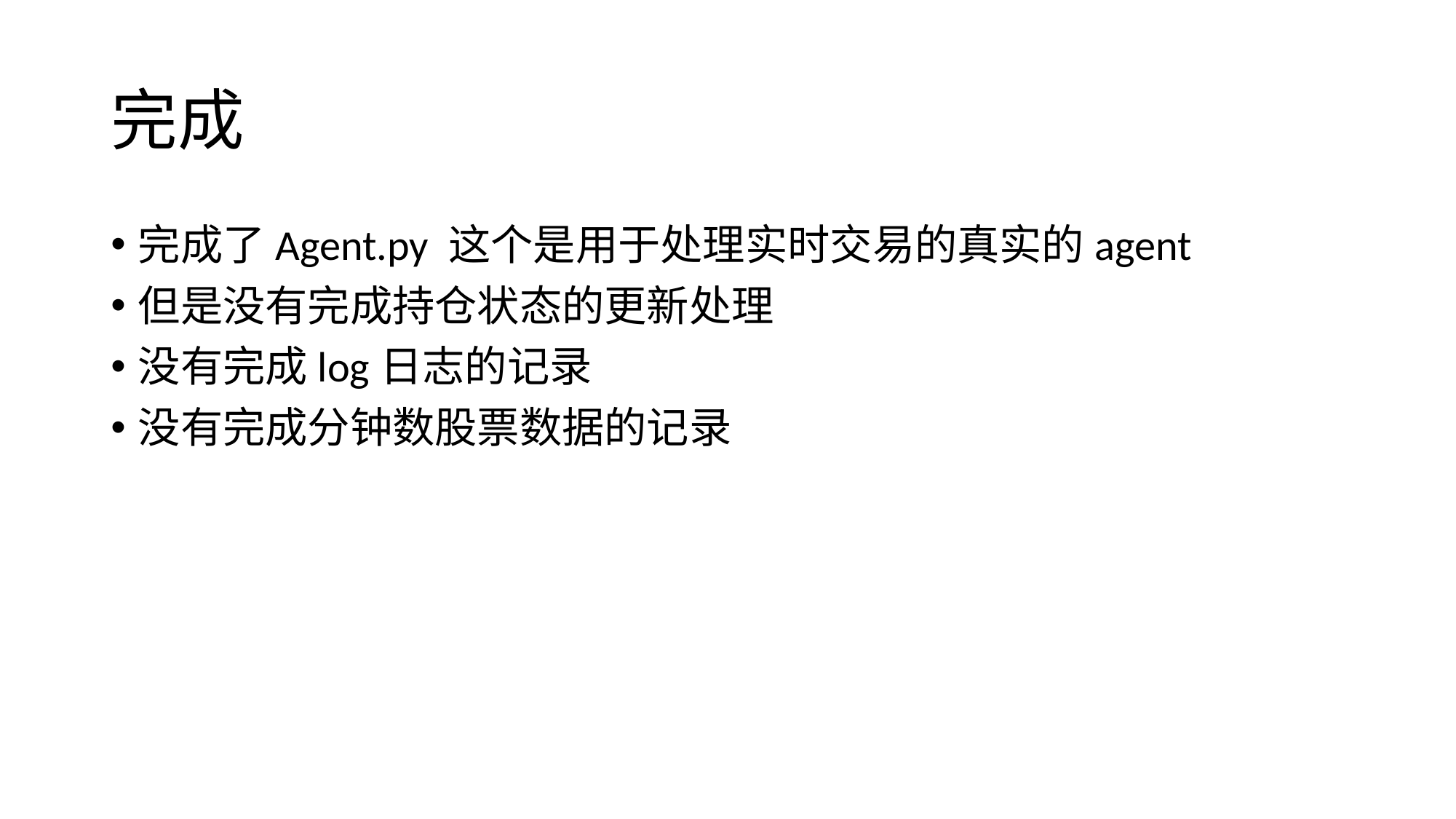

# 完成
完成了Agent.py 这个是用于处理实时交易的真实的agent
但是没有完成持仓状态的更新处理
没有完成log日志的记录
没有完成分钟数股票数据的记录